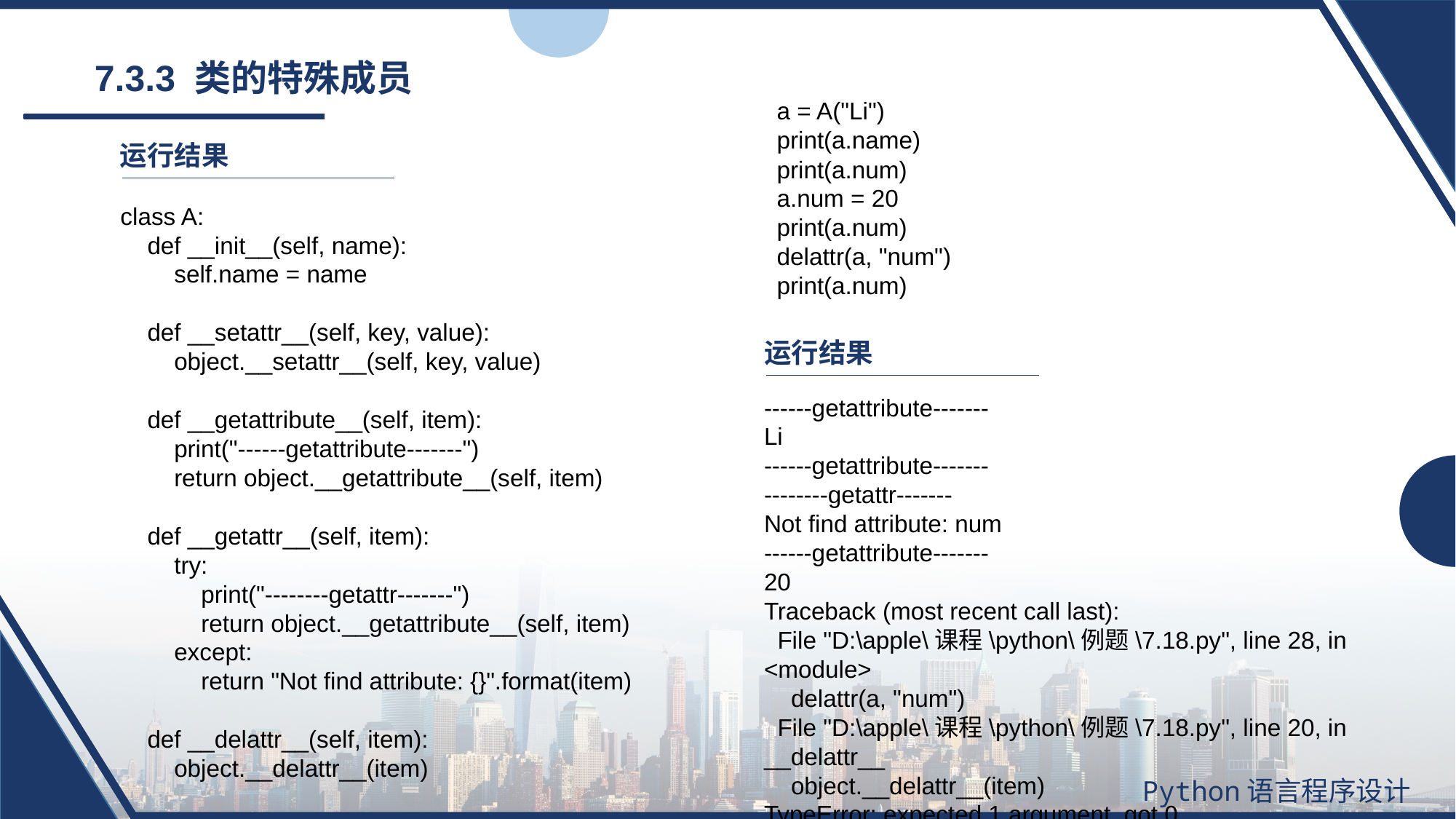

# 7.3.3 类的特殊成员
a = A("Li")
print(a.name)
print(a.num)
a.num = 20
print(a.num)
delattr(a, "num")
print(a.num)
运行结果
class A:
    def __init__(self, name):
        self.name = name

    def __setattr__(self, key, value):
        object.__setattr__(self, key, value)

    def __getattribute__(self, item):
        print("------getattribute-------")
        return object.__getattribute__(self, item)

    def __getattr__(self, item):
        try:
            print("--------getattr-------")
            return object.__getattribute__(self, item)
        except:
            return "Not find attribute: {}".format(item)

    def __delattr__(self, item):
        object.__delattr__(item)

运行结果
------getattribute-------
Li
------getattribute-------
--------getattr-------
Not find attribute: num
------getattribute-------
20
Traceback (most recent call last):
  File "D:\apple\课程\python\例题\7.18.py", line 28, in <module>
    delattr(a, "num")
  File "D:\apple\课程\python\例题\7.18.py", line 20, in __delattr__
    object.__delattr__(item)
TypeError: expected 1 argument, got 0